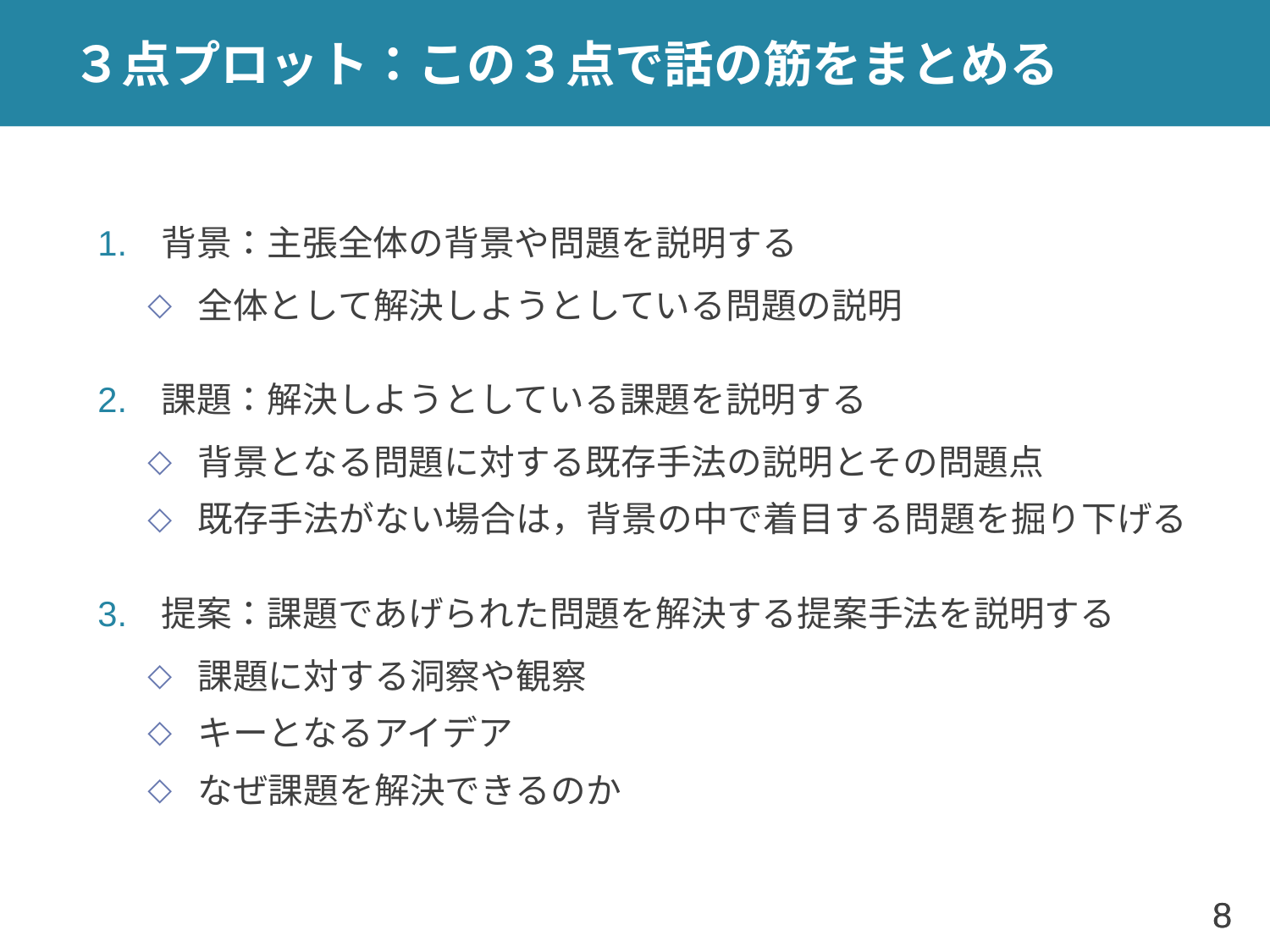

# ３点プロット：この３点で話の筋をまとめる
背景：主張全体の背景や問題を説明する
全体として解決しようとしている問題の説明
課題：解決しようとしている課題を説明する
背景となる問題に対する既存手法の説明とその問題点
既存手法がない場合は，背景の中で着目する問題を掘り下げる
提案：課題であげられた問題を解決する提案手法を説明する
課題に対する洞察や観察
キーとなるアイデア
なぜ課題を解決できるのか